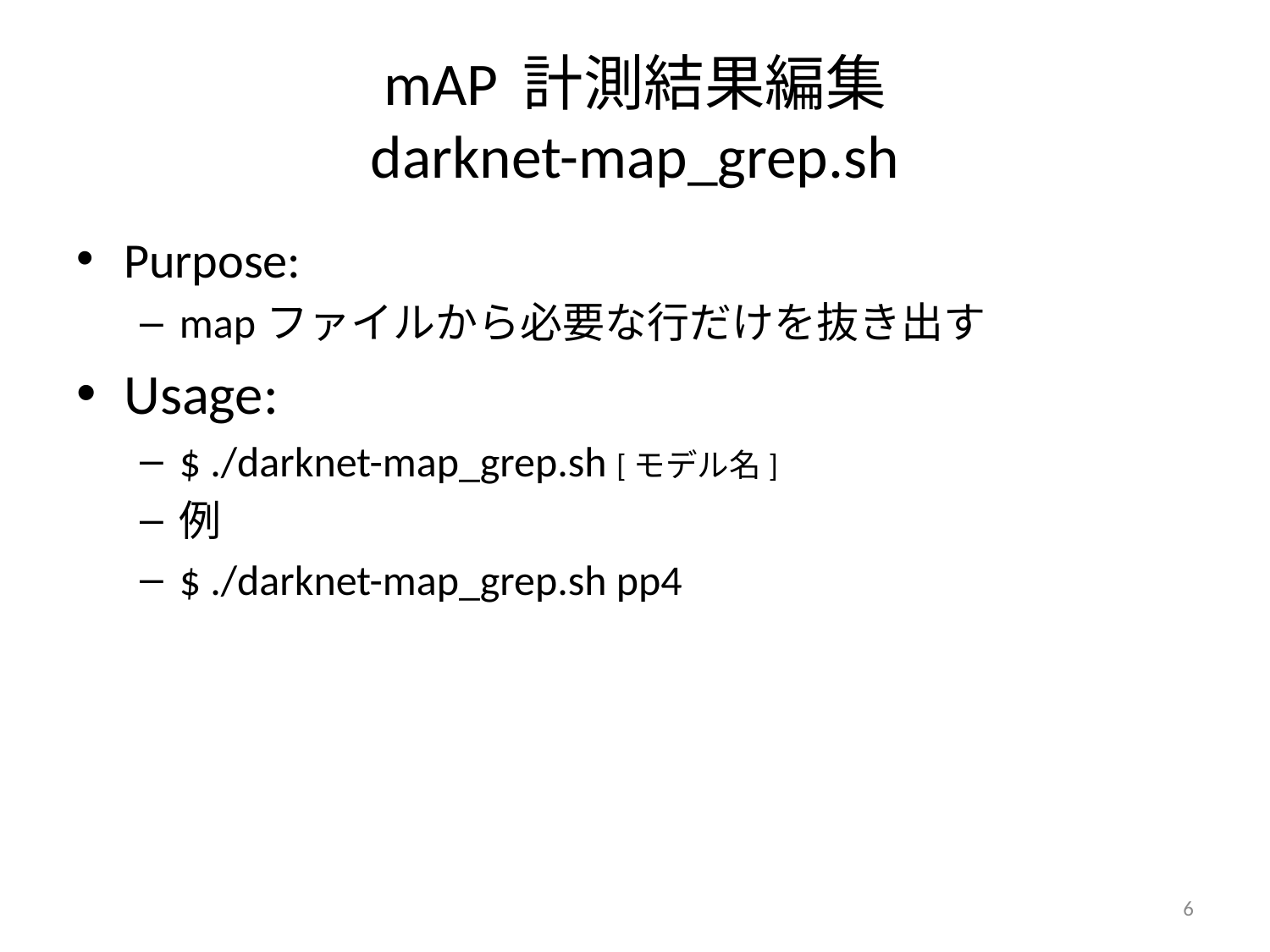

# mAP 計測結果編集 darknet-map_grep.sh
Purpose:
mapファイルから必要な行だけを抜き出す
Usage:
$ ./darknet-map_grep.sh [モデル名]
例
$ ./darknet-map_grep.sh pp4
6